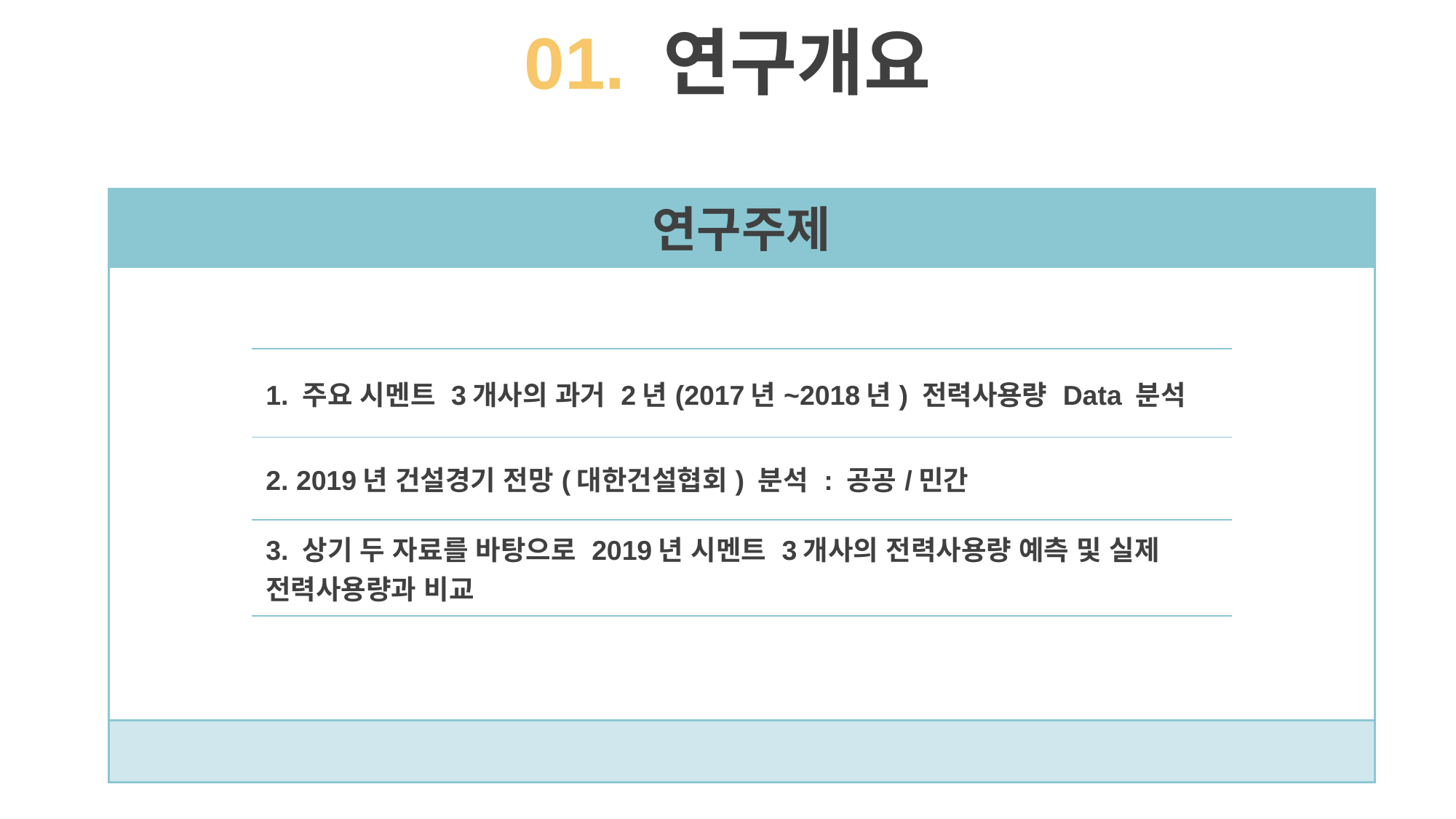

# 01. 연구개요
| 연구주제 |  |  |
| --- | --- | --- |
|  |  |  |
|  | 1. 주요 시멘트 3개사의 과거 2년(2017년~2018년) 전력사용량 Data 분석 |  |
|  | 2. 2019년 건설경기 전망(대한건설협회) 분석 : 공공/민간 |  |
|  | 3. 상기 두 자료를 바탕으로 2019년 시멘트 3개사의 전력사용량 예측 및 실제 전력사용량과 비교 |  |
|  |  |  |
|  |  |  |